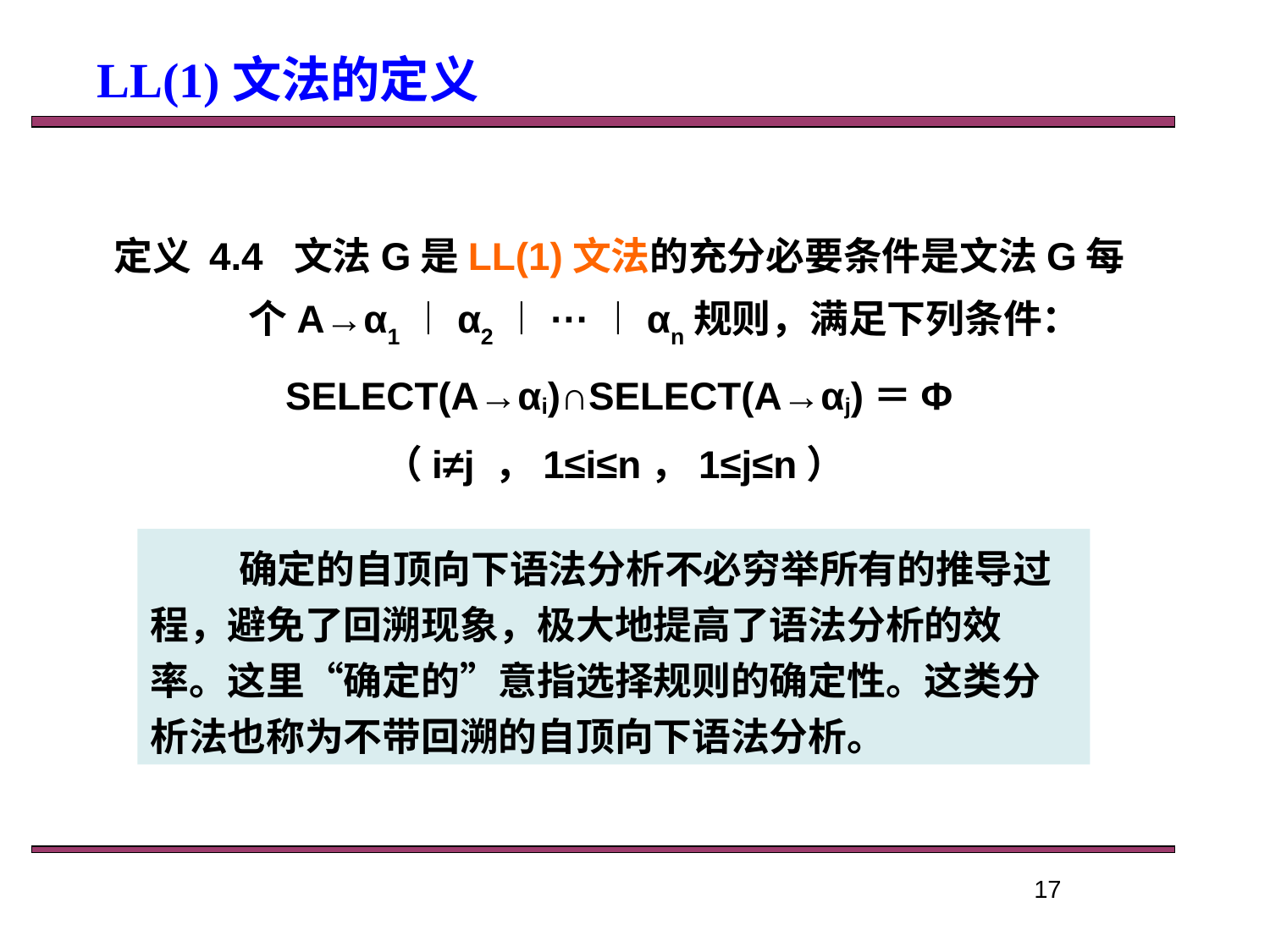

LL(1)文法的定义
定义 4.4  文法G是LL(1)文法的充分必要条件是文法G每个A→α1︱α2︱···︱αn规则，满足下列条件：
SELECT(A→αi)∩SELECT(A→αj)＝Φ
（i≠j ，1≤i≤n，1≤j≤n）
 确定的自顶向下语法分析不必穷举所有的推导过程，避免了回溯现象，极大地提高了语法分析的效率。这里“确定的”意指选择规则的确定性。这类分析法也称为不带回溯的自顶向下语法分析。
17